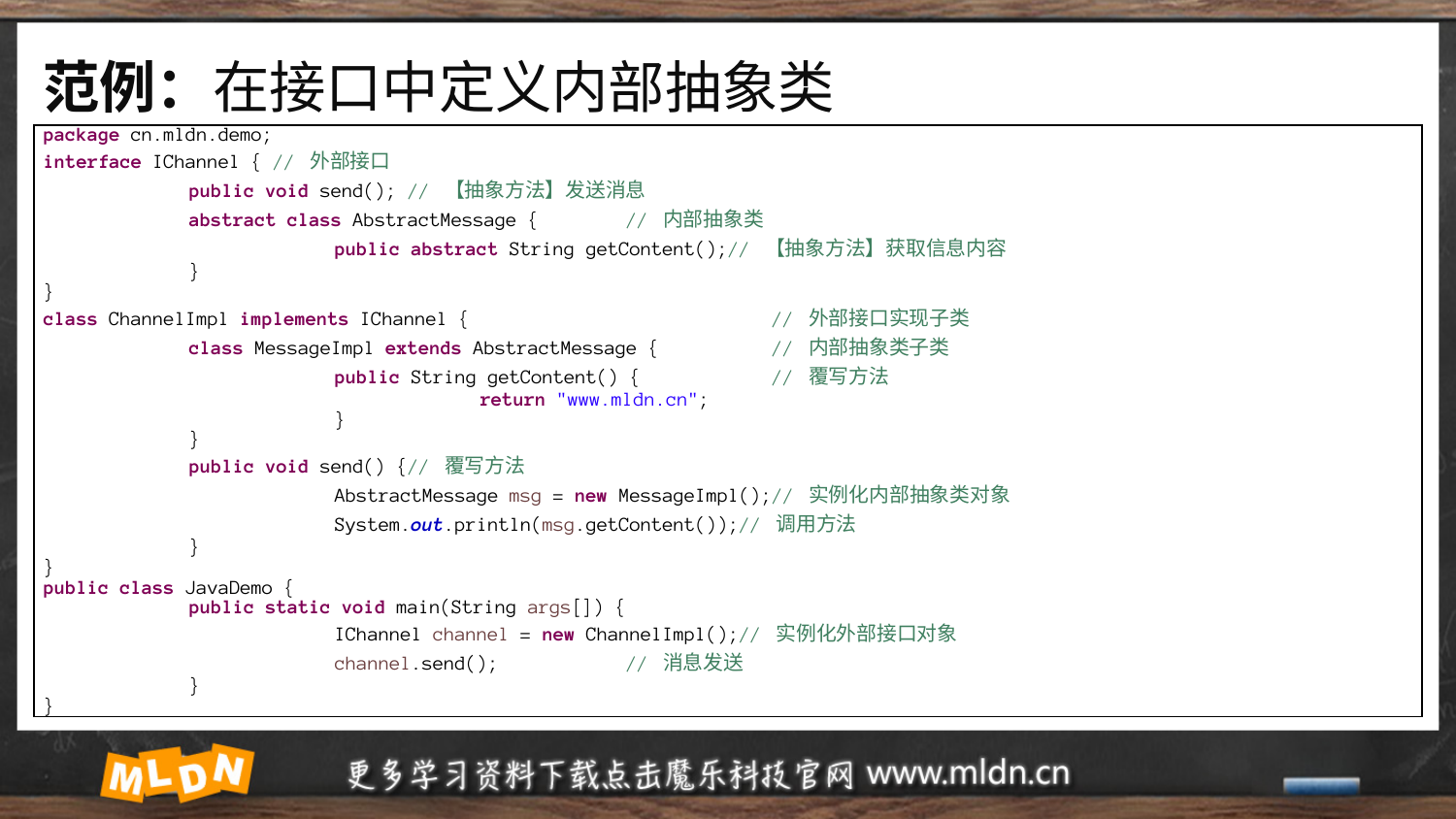

# 范例：在接口中定义内部抽象类
| package cn.mldn.demo; interface IChannel { // 外部接口 public void send(); // 【抽象方法】发送消息 abstract class AbstractMessage { // 内部抽象类 public abstract String getContent();// 【抽象方法】获取信息内容 } } class ChannelImpl implements IChannel { // 外部接口实现子类 class MessageImpl extends AbstractMessage { // 内部抽象类子类 public String getContent() { // 覆写方法 return "www.mldn.cn"; } } public void send() {// 覆写方法 AbstractMessage msg = new MessageImpl();// 实例化内部抽象类对象 System.out.println(msg.getContent());// 调用方法 } } public class JavaDemo { public static void main(String args[]) { IChannel channel = new ChannelImpl();// 实例化外部接口对象 channel.send(); // 消息发送 } } |
| --- |